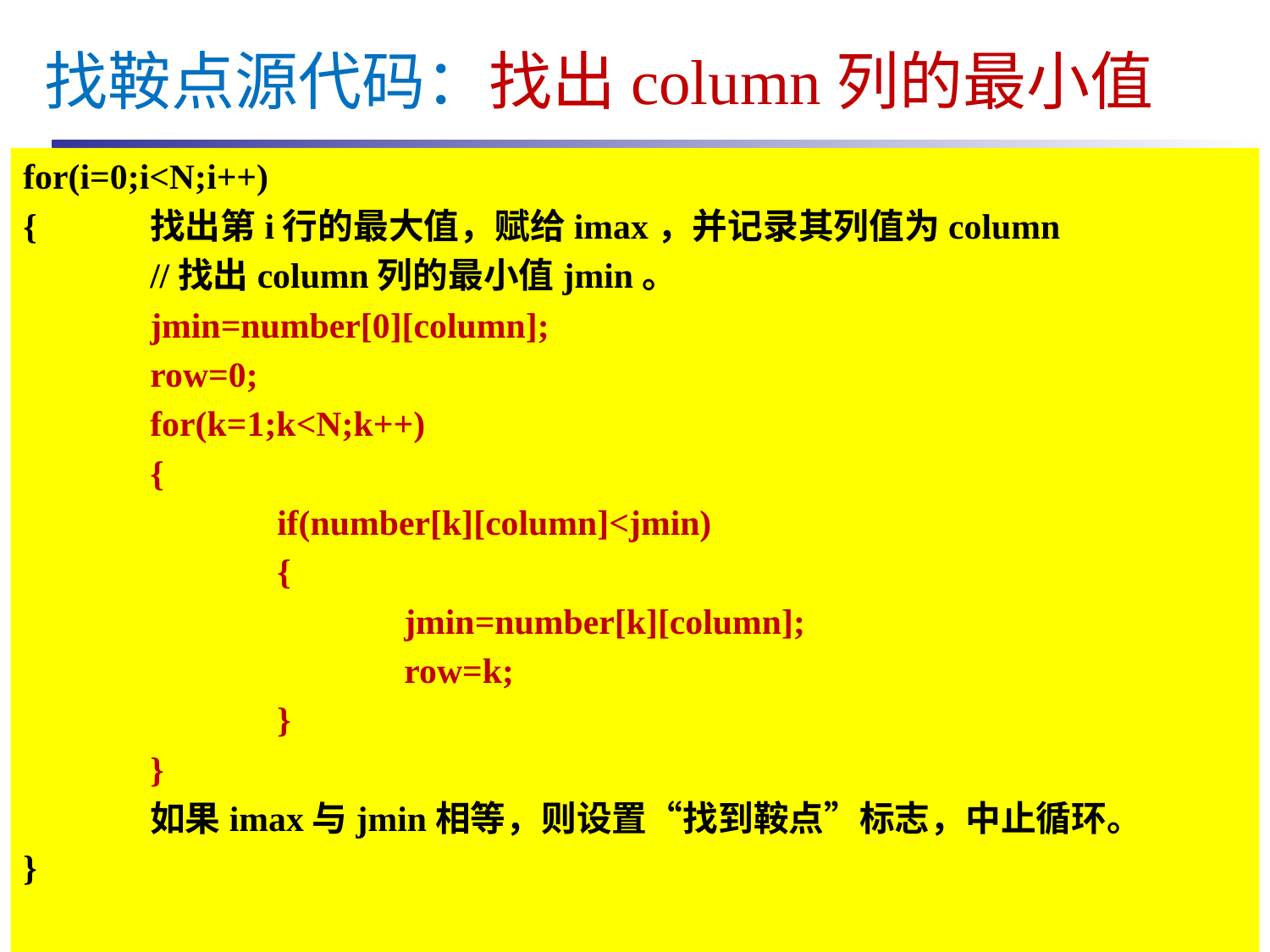

找鞍点源代码：找出column列的最小值
for(i=0;i<N;i++)
{	找出第i行的最大值，赋给imax，并记录其列值为column
	//找出column列的最小值jmin。
	jmin=number[0][column];
	row=0;
	for(k=1;k<N;k++)
	{
		if(number[k][column]<jmin)
		{
			jmin=number[k][column];
			row=k;
		}
	}
	如果imax与jmin相等，则设置“找到鞍点”标志，中止循环。
}
2023/11/7
王化雨 whuayu000@163.com 13306442222
36/21